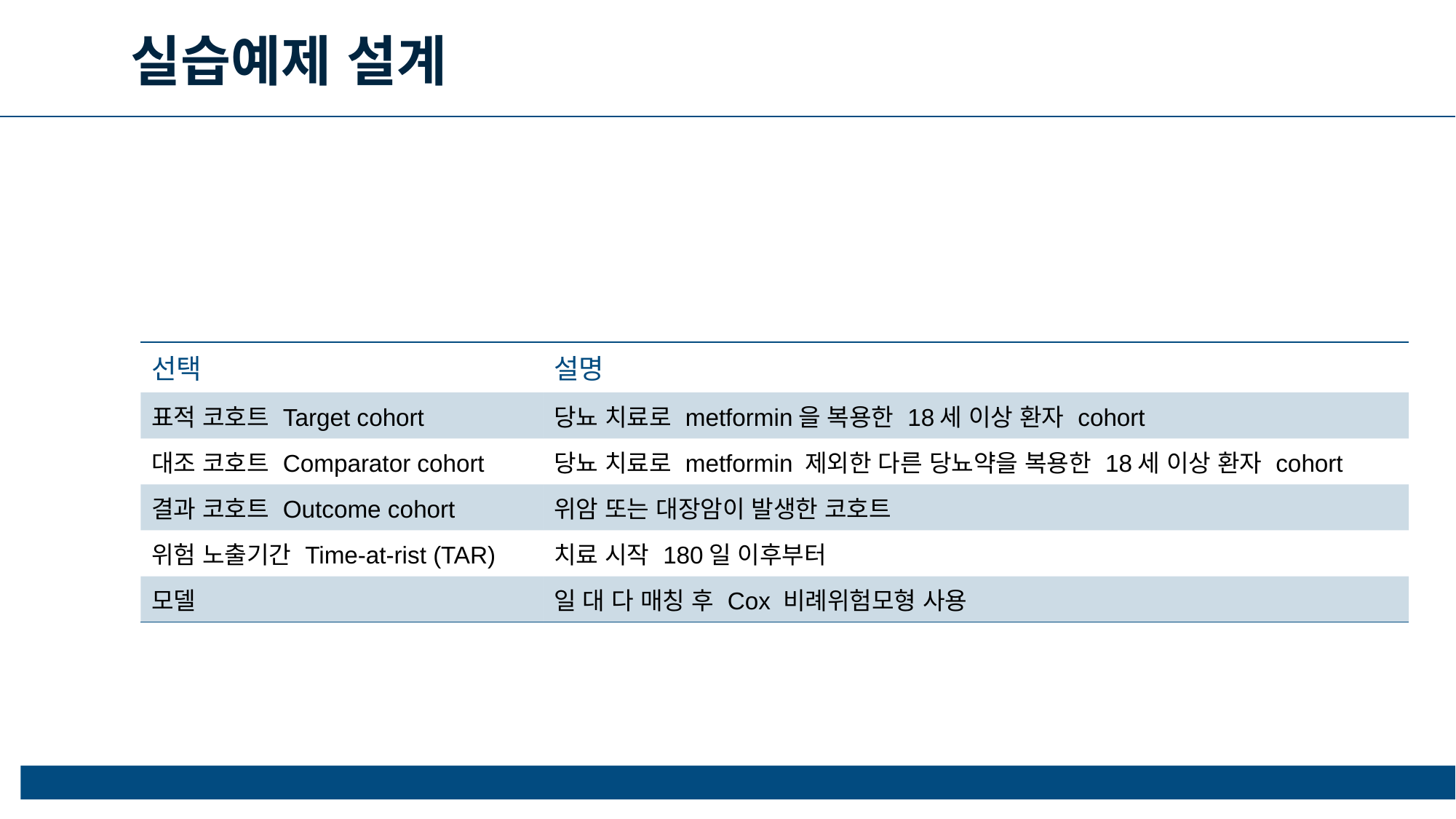

실습예제 설계
| 선택 | 설명 |
| --- | --- |
| 표적 코호트 Target cohort | 당뇨 치료로 metformin을 복용한 18세 이상 환자 cohort |
| 대조 코호트 Comparator cohort | 당뇨 치료로 metformin 제외한 다른 당뇨약을 복용한 18세 이상 환자 cohort |
| 결과 코호트 Outcome cohort | 위암 또는 대장암이 발생한 코호트 |
| 위험 노출기간 Time-at-rist (TAR) | 치료 시작 180일 이후부터 |
| 모델 | 일 대 다 매칭 후 Cox 비례위험모형 사용 |
5